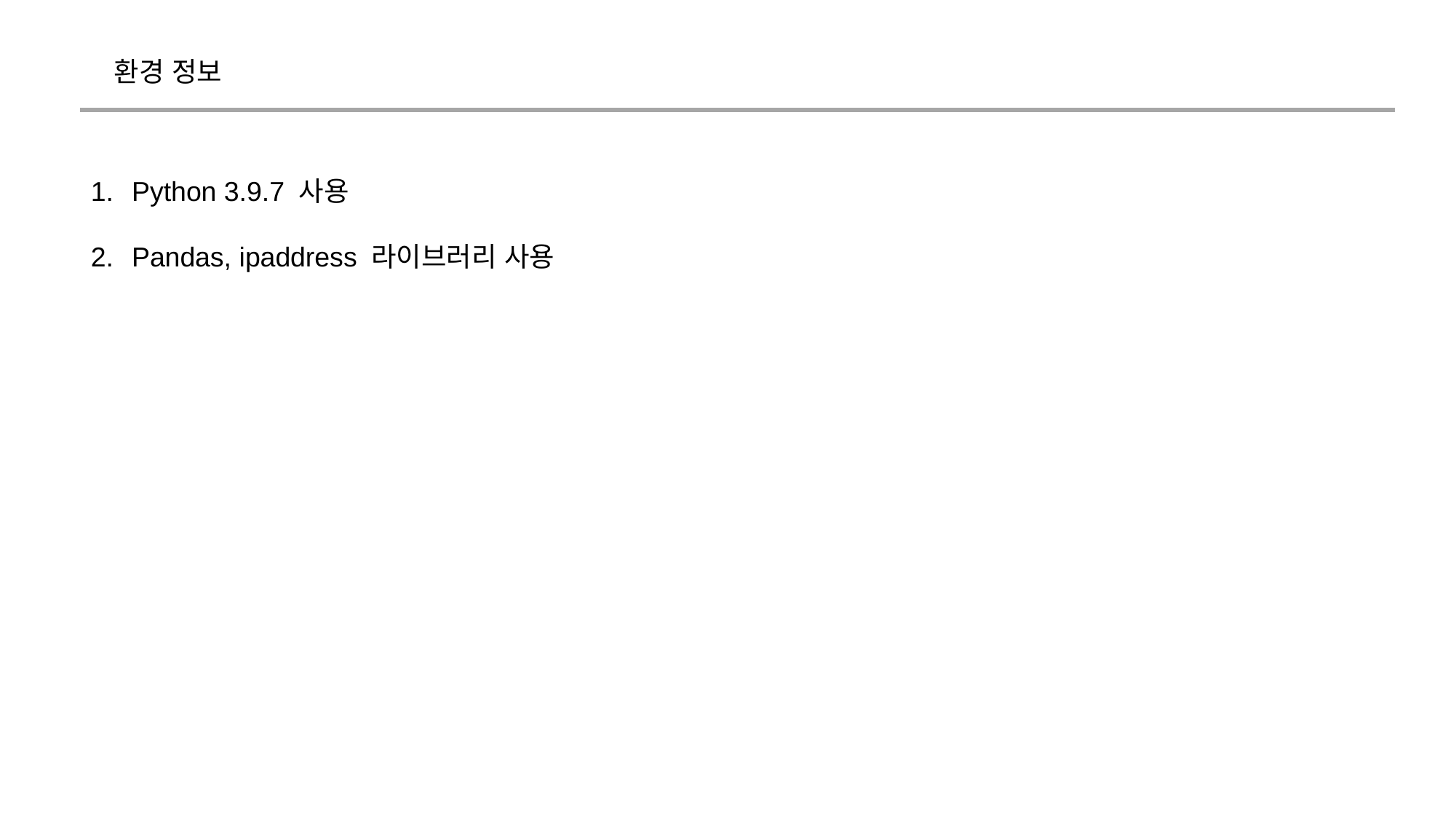

환경 정보
Python 3.9.7 사용

Pandas, ipaddress 라이브러리 사용